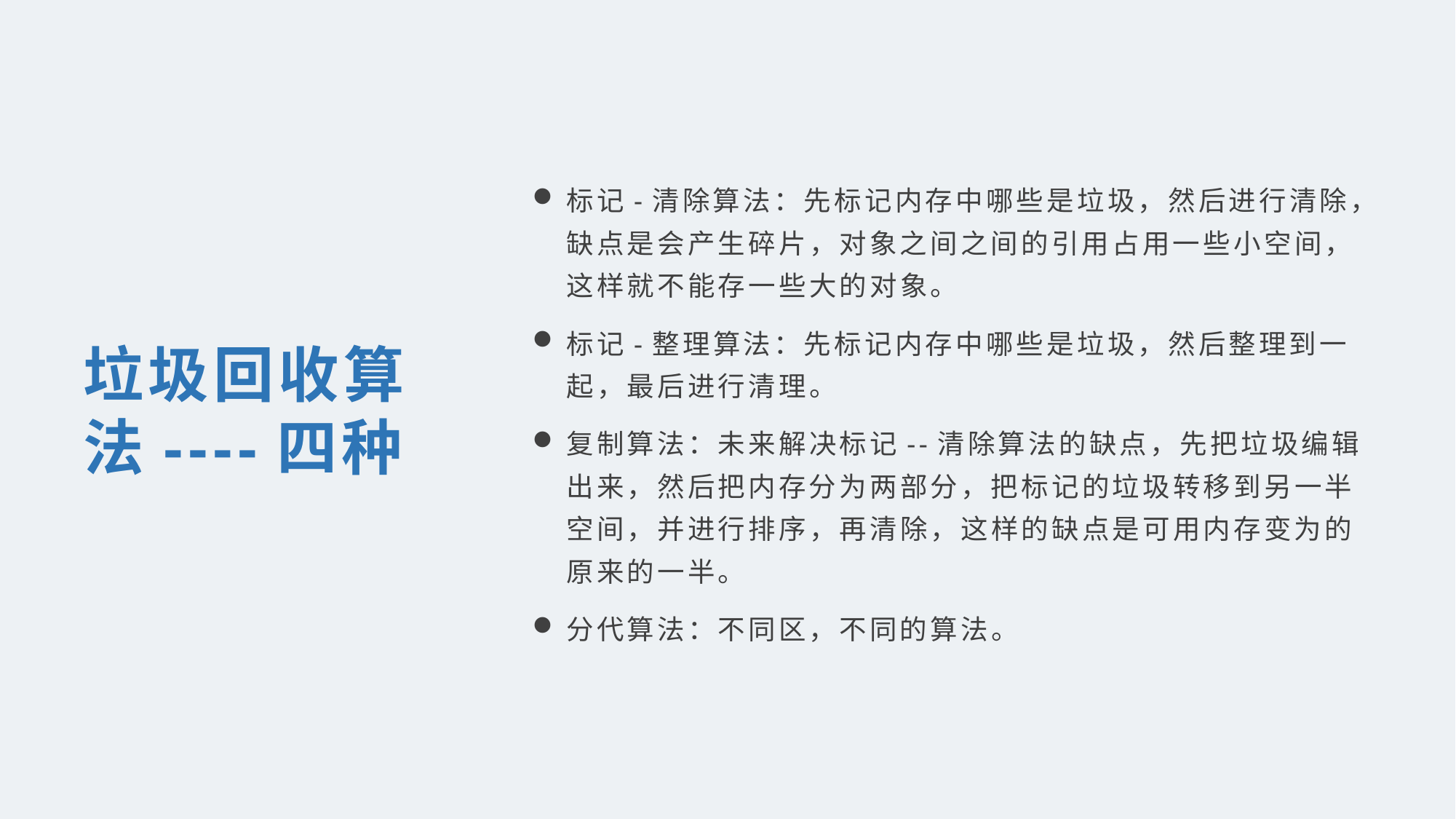

垃圾回收算法----四种
标记-清除算法：先标记内存中哪些是垃圾，然后进行清除，缺点是会产生碎片，对象之间之间的引用占用一些小空间，这样就不能存一些大的对象。
标记-整理算法：先标记内存中哪些是垃圾，然后整理到一起，最后进行清理。
复制算法：未来解决标记--清除算法的缺点，先把垃圾编辑出来，然后把内存分为两部分，把标记的垃圾转移到另一半空间，并进行排序，再清除，这样的缺点是可用内存变为的原来的一半。
分代算法：不同区，不同的算法。